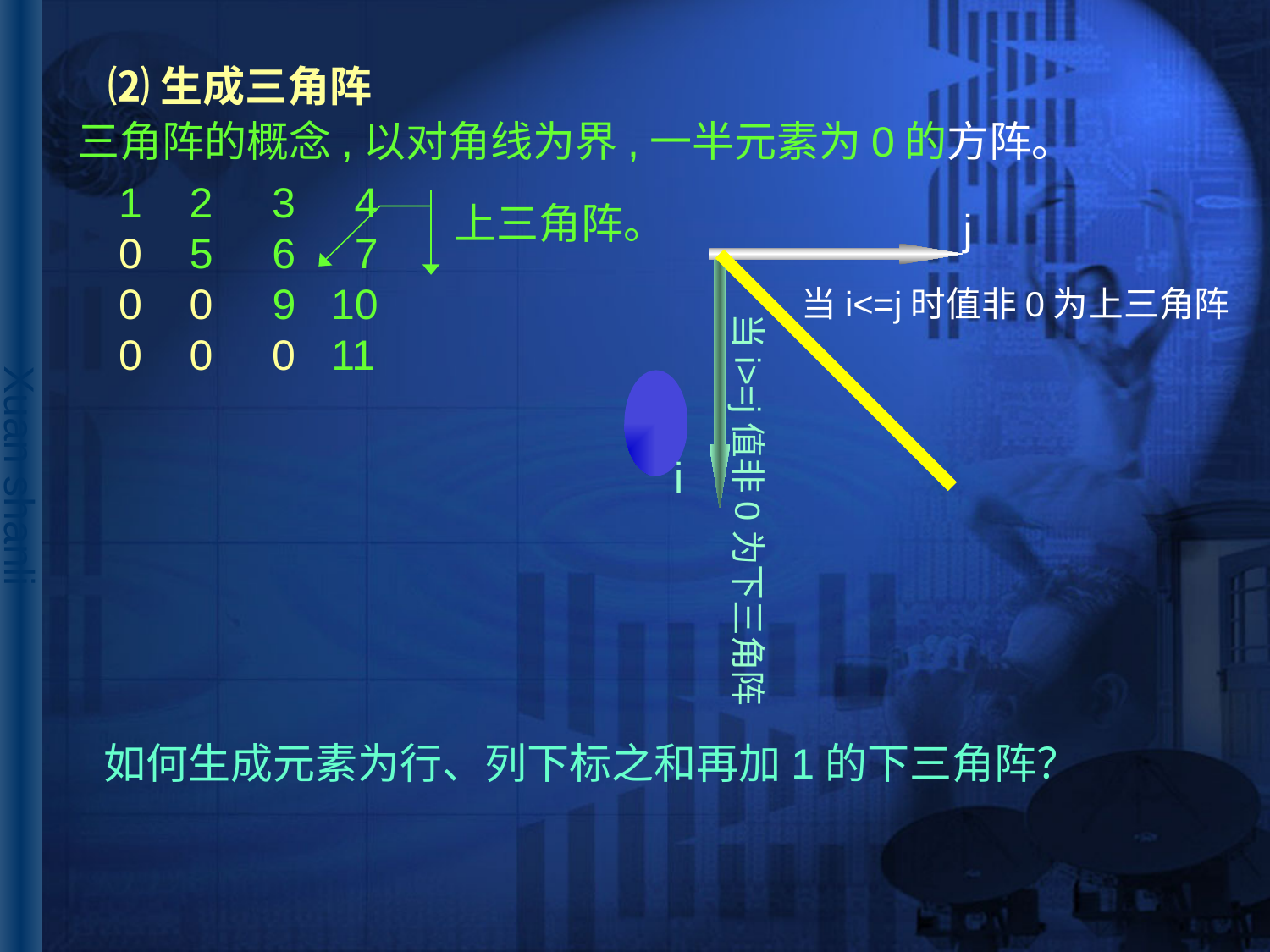

# ⑵生成三角阵
三角阵的概念,以对角线为界,一半元素为0的方阵。

1    2     3     4
0    5     6     7
0    0     9   10
0    0     0   11
上三角阵。
j

当i<=j时值非0为上三角阵
当i>=j值非0为下三角阵
i
如何生成元素为行、列下标之和再加1的下三角阵？